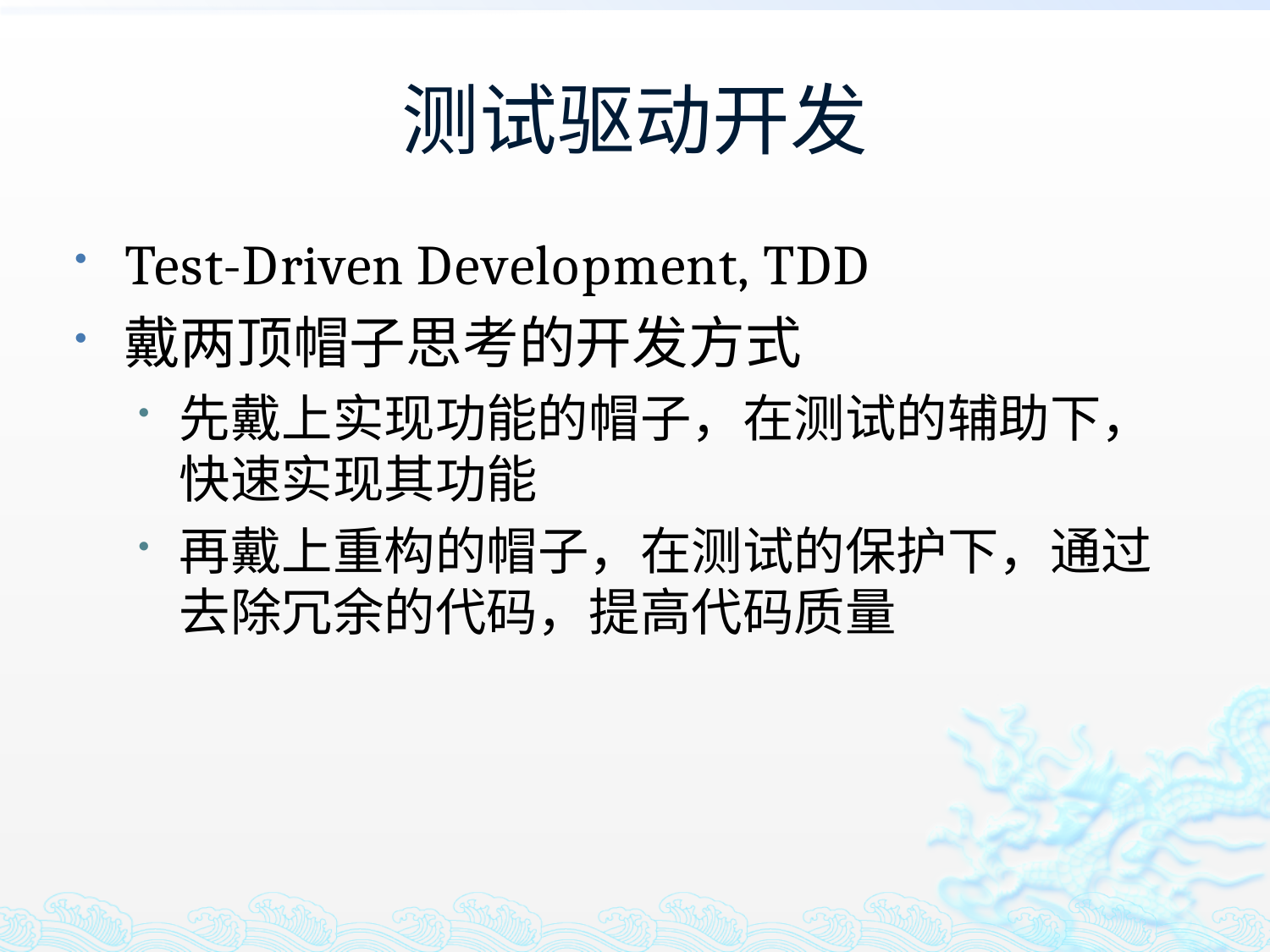

# 测试驱动开发
Test-Driven Development, TDD
戴两顶帽子思考的开发方式
先戴上实现功能的帽子，在测试的辅助下，快速实现其功能
再戴上重构的帽子，在测试的保护下，通过去除冗余的代码，提高代码质量